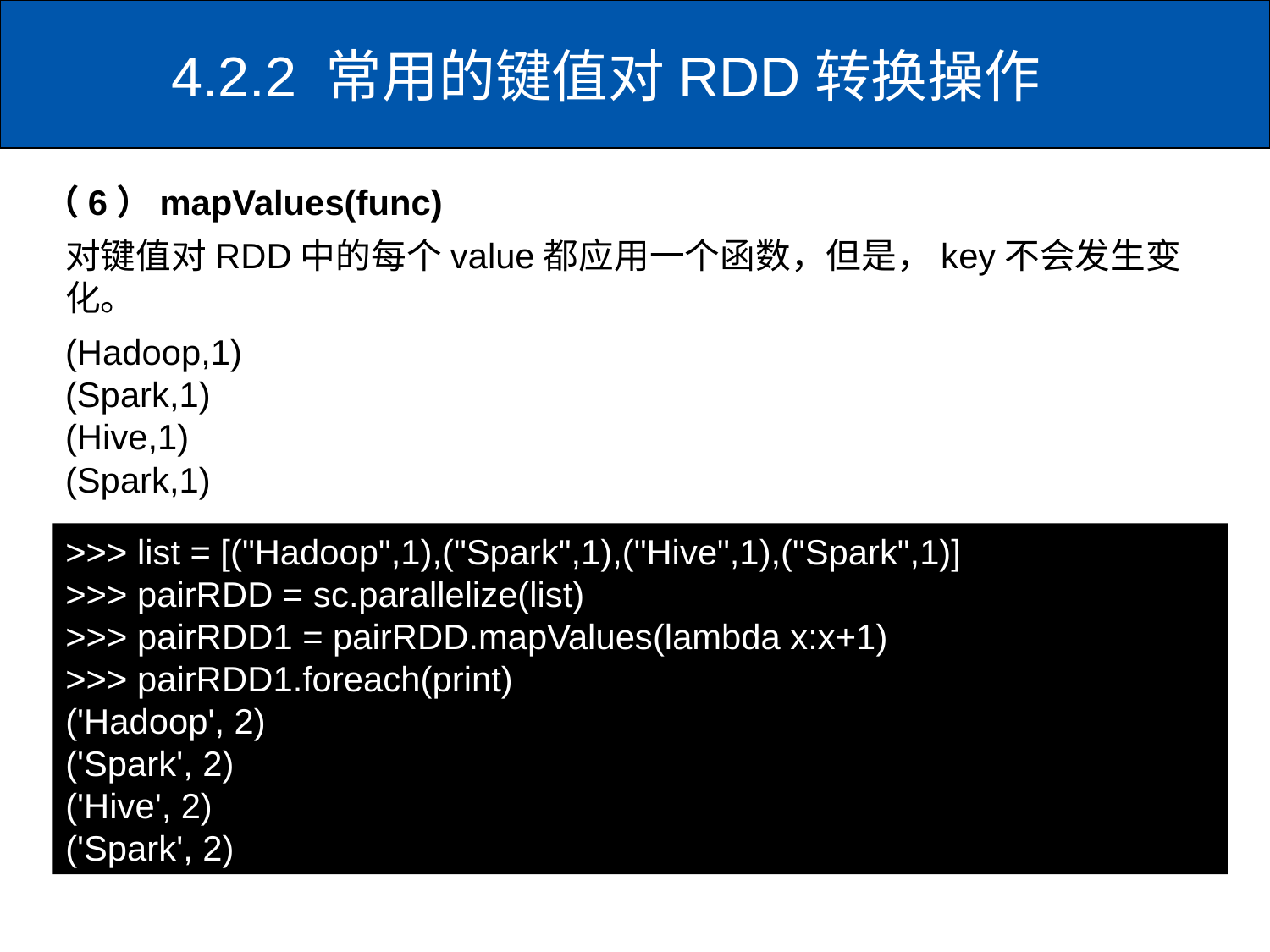

# 4.2.2 常用的键值对RDD转换操作
（6）mapValues(func)
对键值对RDD中的每个value都应用一个函数，但是，key不会发生变化。
(Hadoop,1)
(Spark,1)
(Hive,1)
(Spark,1)
>>> list = [("Hadoop",1),("Spark",1),("Hive",1),("Spark",1)]
>>> pairRDD = sc.parallelize(list)
>>> pairRDD1 = pairRDD.mapValues(lambda x:x+1)
>>> pairRDD1.foreach(print)
('Hadoop', 2)
('Spark', 2)
('Hive', 2)
('Spark', 2)